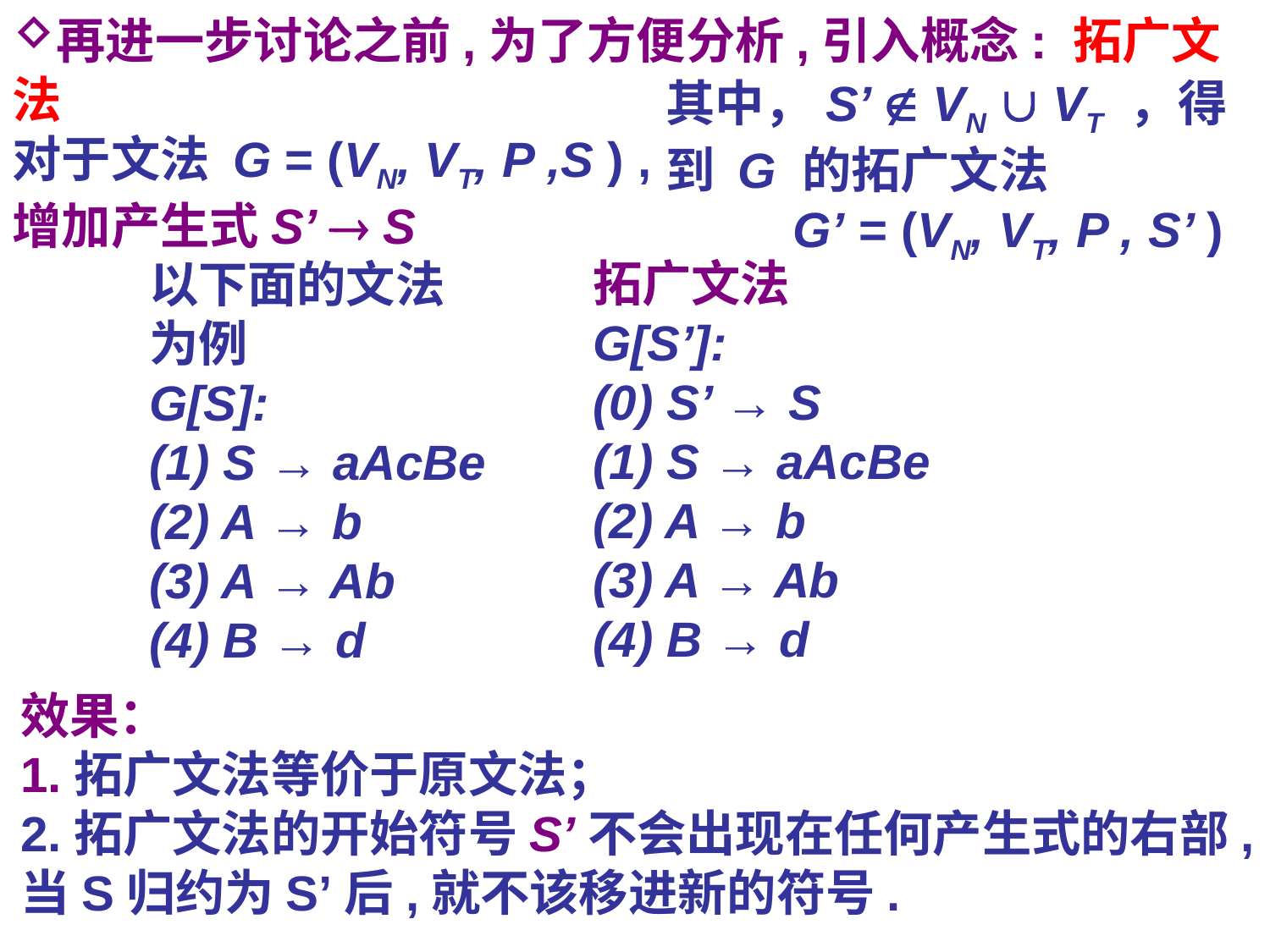

再进一步讨论之前,为了方便分析,引入概念: 拓广文法
对于文法 G = (VN, VT, P ,S ) ,
增加产生式S’ → S
其中，S’ ∉ VN ∪ VT ，得到 G 的拓广文法
	G’ = (VN, VT, P , S’ )
拓广文法
G[S’]:
(0) S’ → S
(1) S → aAcBe
(2) A → b
(3) A → Ab
(4) B → d
以下面的文法
为例
G[S]:
(1) S → aAcBe
(2) A → b
(3) A → Ab
(4) B → d
效果：
1.拓广文法等价于原文法；
2.拓广文法的开始符号S’不会出现在任何产生式的右部,
当S归约为S’后,就不该移进新的符号.